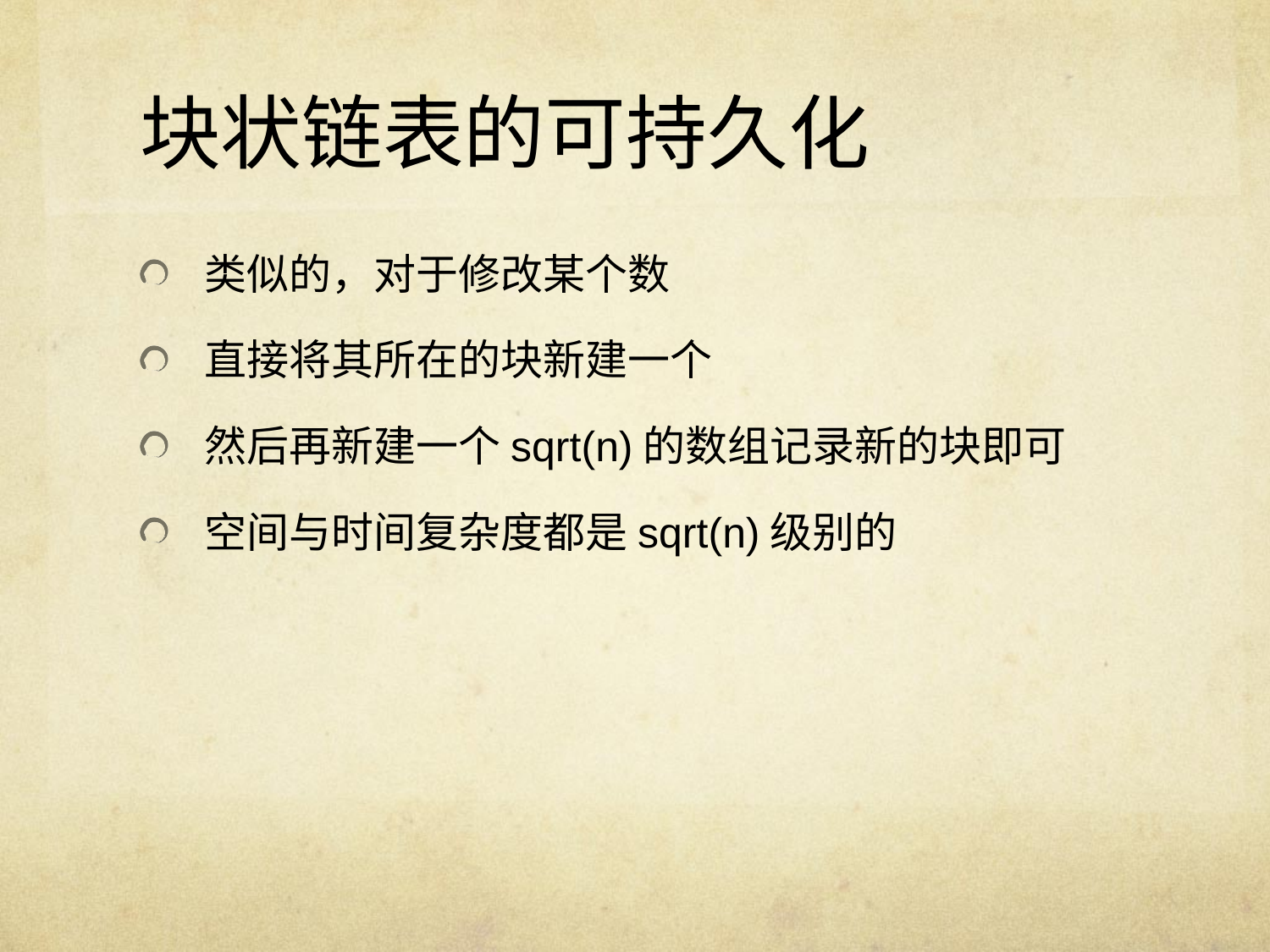

# 块状链表的可持久化
类似的，对于修改某个数
直接将其所在的块新建一个
然后再新建一个sqrt(n)的数组记录新的块即可
空间与时间复杂度都是sqrt(n)级别的